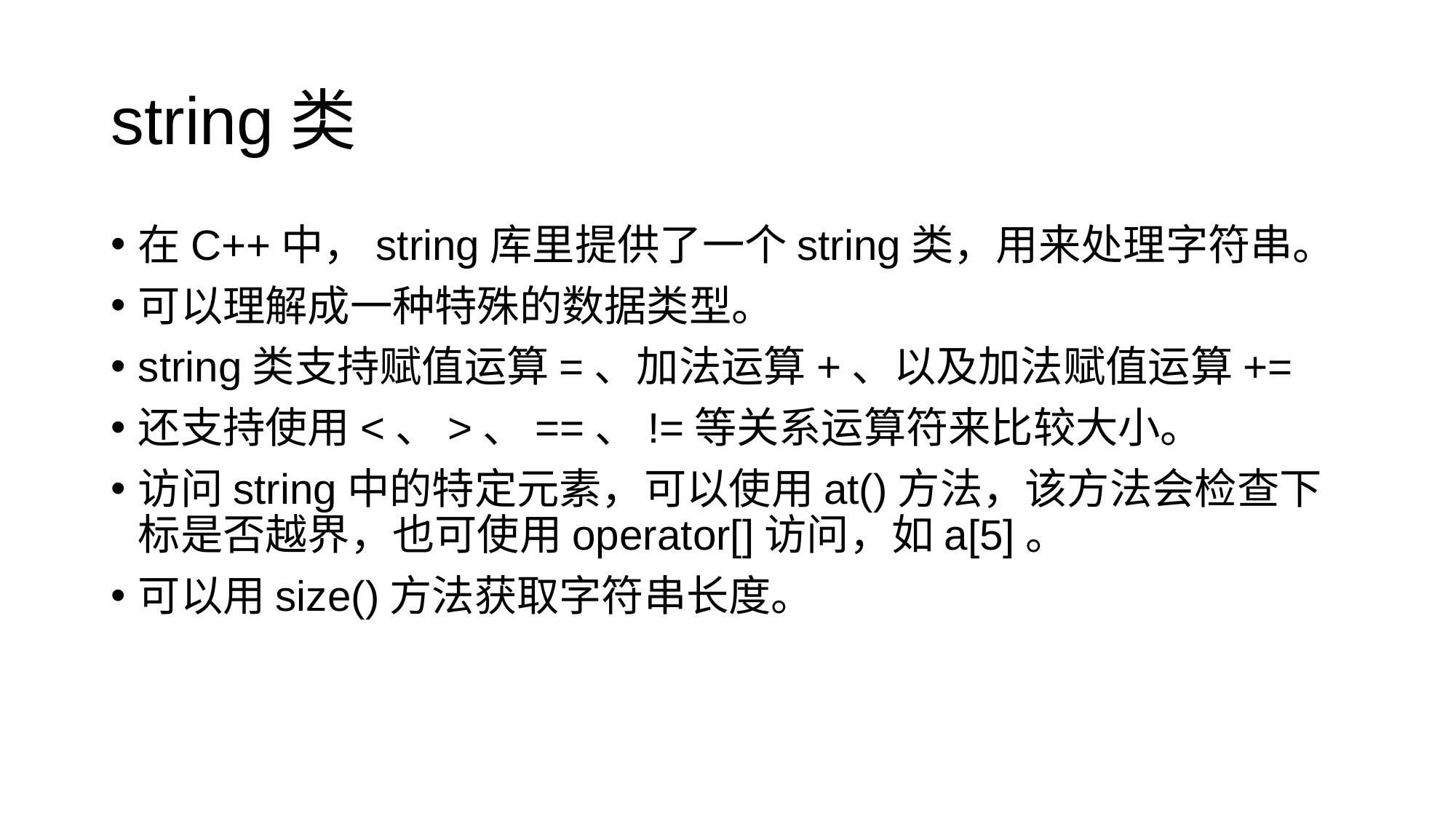

# string类
在C++中，string库里提供了一个string类，用来处理字符串。
可以理解成一种特殊的数据类型。
string类支持赋值运算=、加法运算+、以及加法赋值运算+=
还支持使用<、>、==、!=等关系运算符来比较大小。
访问string中的特定元素，可以使用at()方法，该方法会检查下标是否越界，也可使用operator[]访问，如a[5]。
可以用size()方法获取字符串长度。